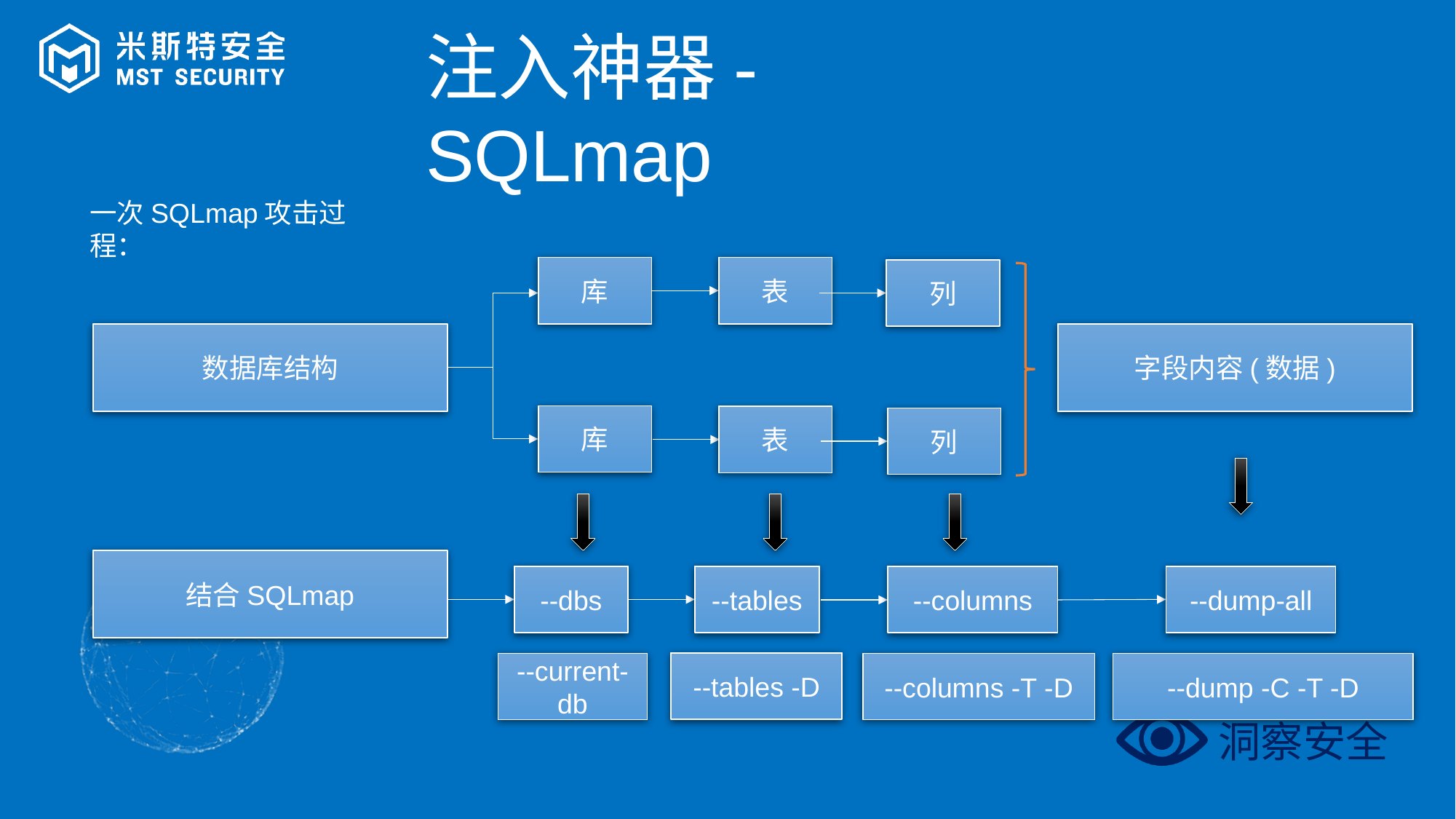

注入神器-SQLmap
一次SQLmap攻击过程：

表

库

列

字段内容(数据)

数据库结构

库

表

列

结合SQLmap

--dump-all

--columns

--dbs

--tables

--current-db

--tables -D

--columns -T -D

--dump -C -T -D